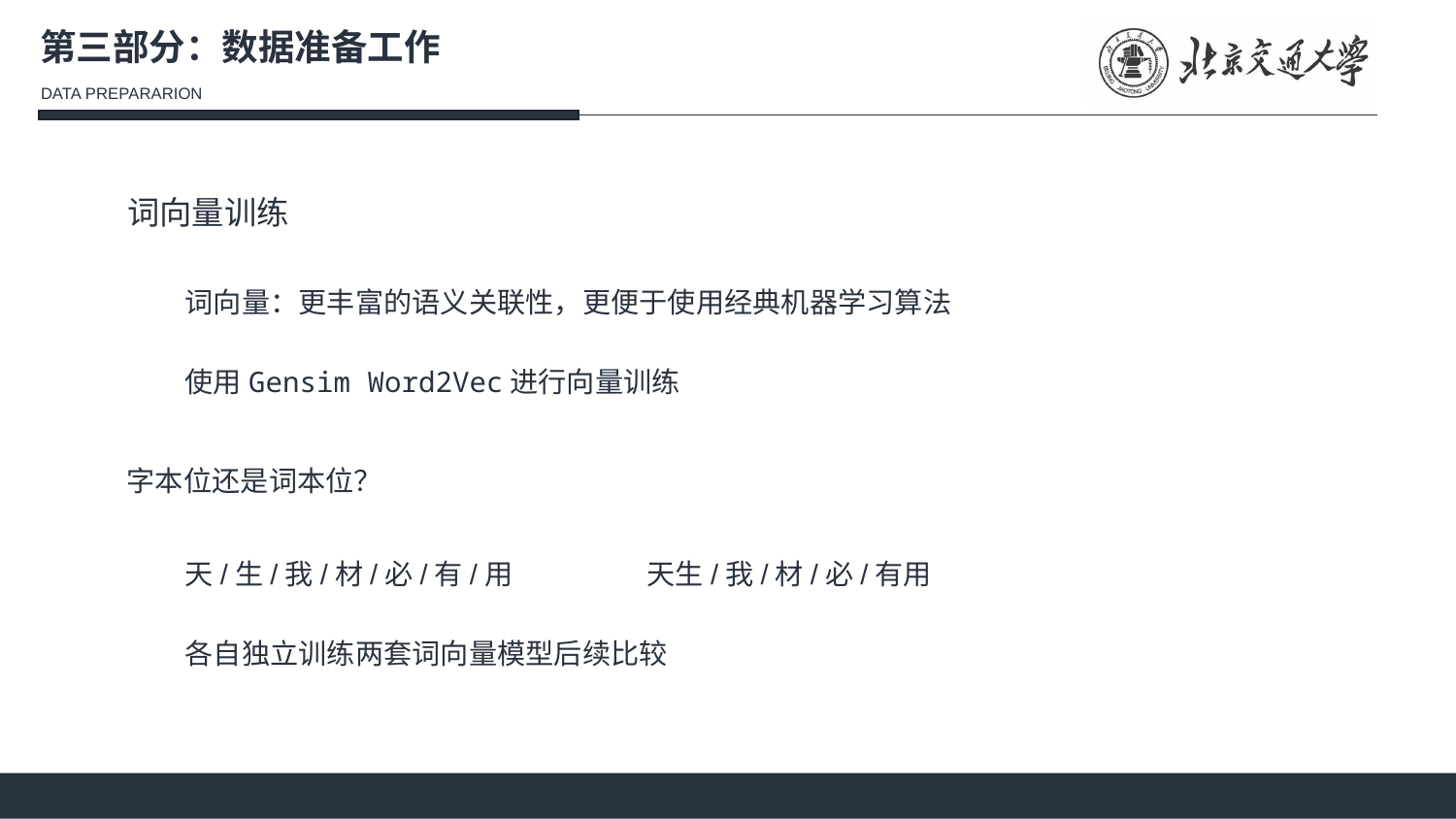

第三部分：数据准备工作
DATA PREPARARION
词向量训练
词向量：更丰富的语义关联性，更便于使用经典机器学习算法
使用Gensim Word2Vec进行向量训练

字本位还是词本位？
天/生/我/材/必/有/用	    天生/我/材/必/有用
各自独立训练两套词向量模型后续比较